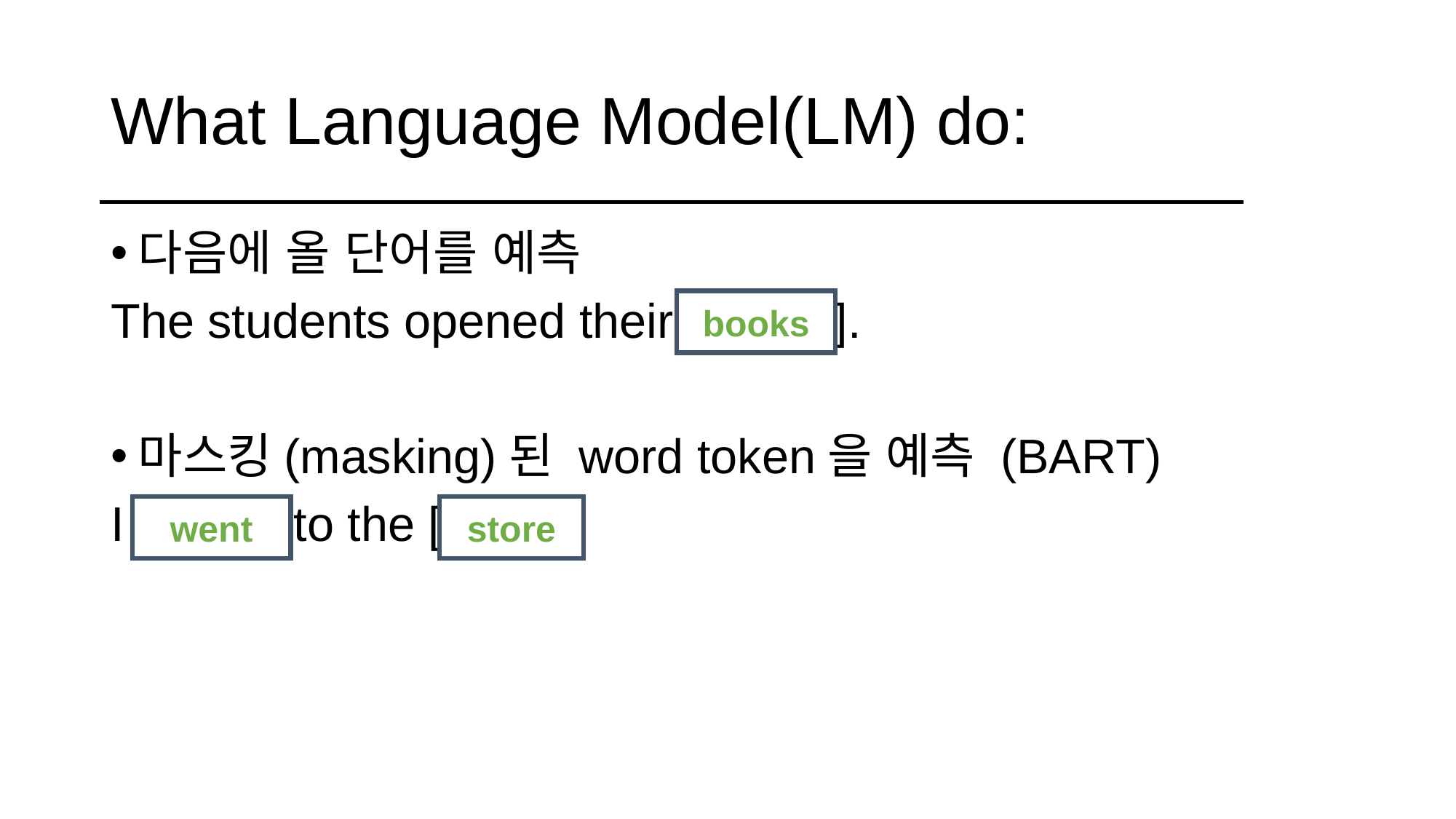

# What Language Model(LM) do:
다음에 올 단어를 예측
The students opened their [    ?    ].

마스킹(masking)된 word token을 예측 (BART)
I [mask] to the [mask].
books
went
store